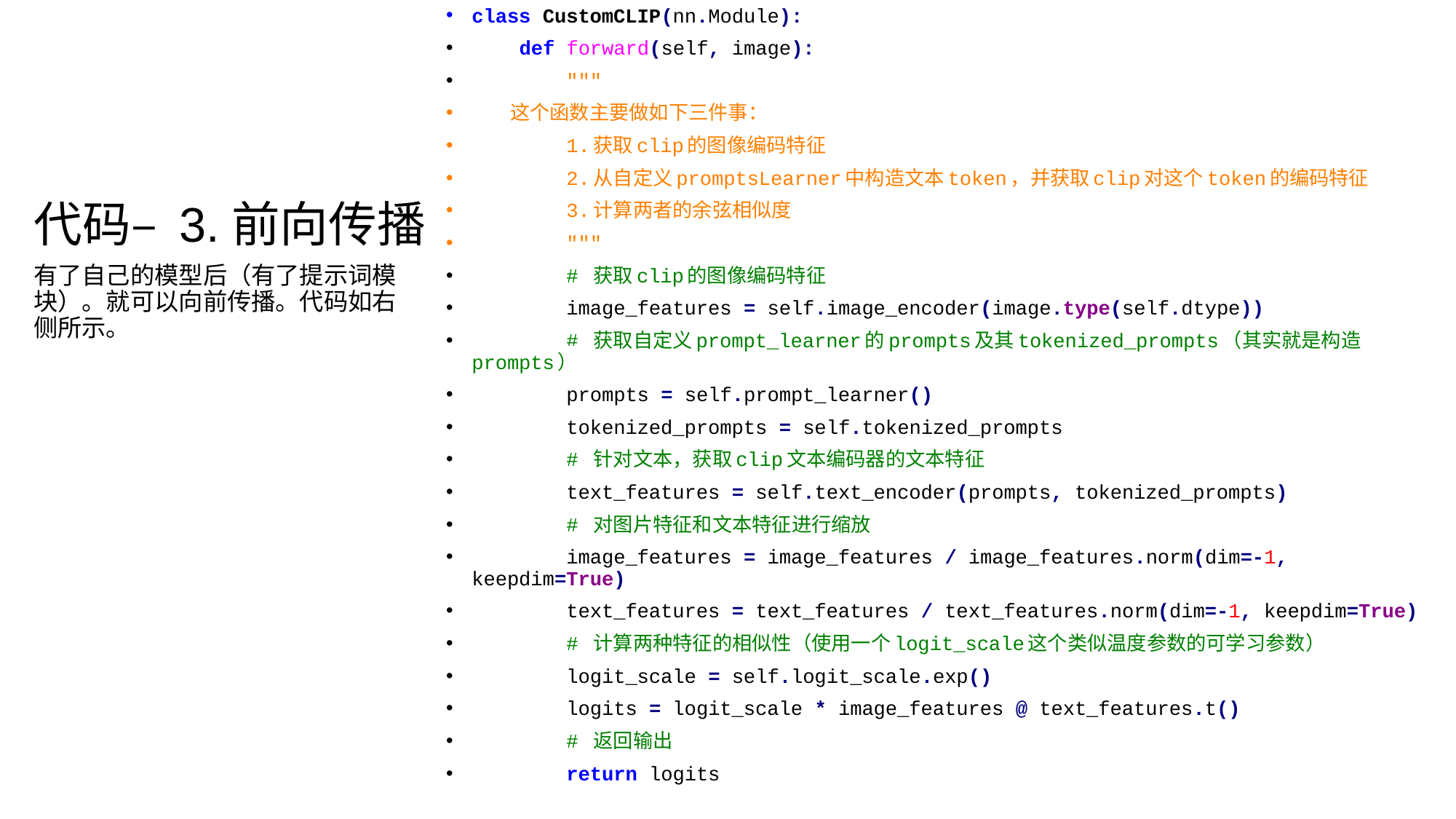

class CustomCLIP(nn.Module):
    def forward(self, image):
        """
        这个函数主要做如下三件事：
        1.获取clip的图像编码特征
        2.从自定义promptsLearner中构造文本token，并获取clip对这个token的编码特征
        3.计算两者的余弦相似度
        """
        # 获取clip的图像编码特征
        image_features = self.image_encoder(image.type(self.dtype))
        # 获取自定义prompt_learner的prompts及其tokenized_prompts（其实就是构造prompts）
        prompts = self.prompt_learner()
        tokenized_prompts = self.tokenized_prompts
        # 针对文本，获取clip文本编码器的文本特征
        text_features = self.text_encoder(prompts, tokenized_prompts)
        # 对图片特征和文本特征进行缩放
        image_features = image_features / image_features.norm(dim=-1, keepdim=True)
        text_features = text_features / text_features.norm(dim=-1, keepdim=True)
        # 计算两种特征的相似性（使用一个logit_scale这个类似温度参数的可学习参数）
        logit_scale = self.logit_scale.exp()
        logits = logit_scale * image_features @ text_features.t()
        # 返回输出
        return logits
# 代码– 3.前向传播
有了自己的模型后（有了提示词模块）。就可以向前传播。代码如右侧所示。